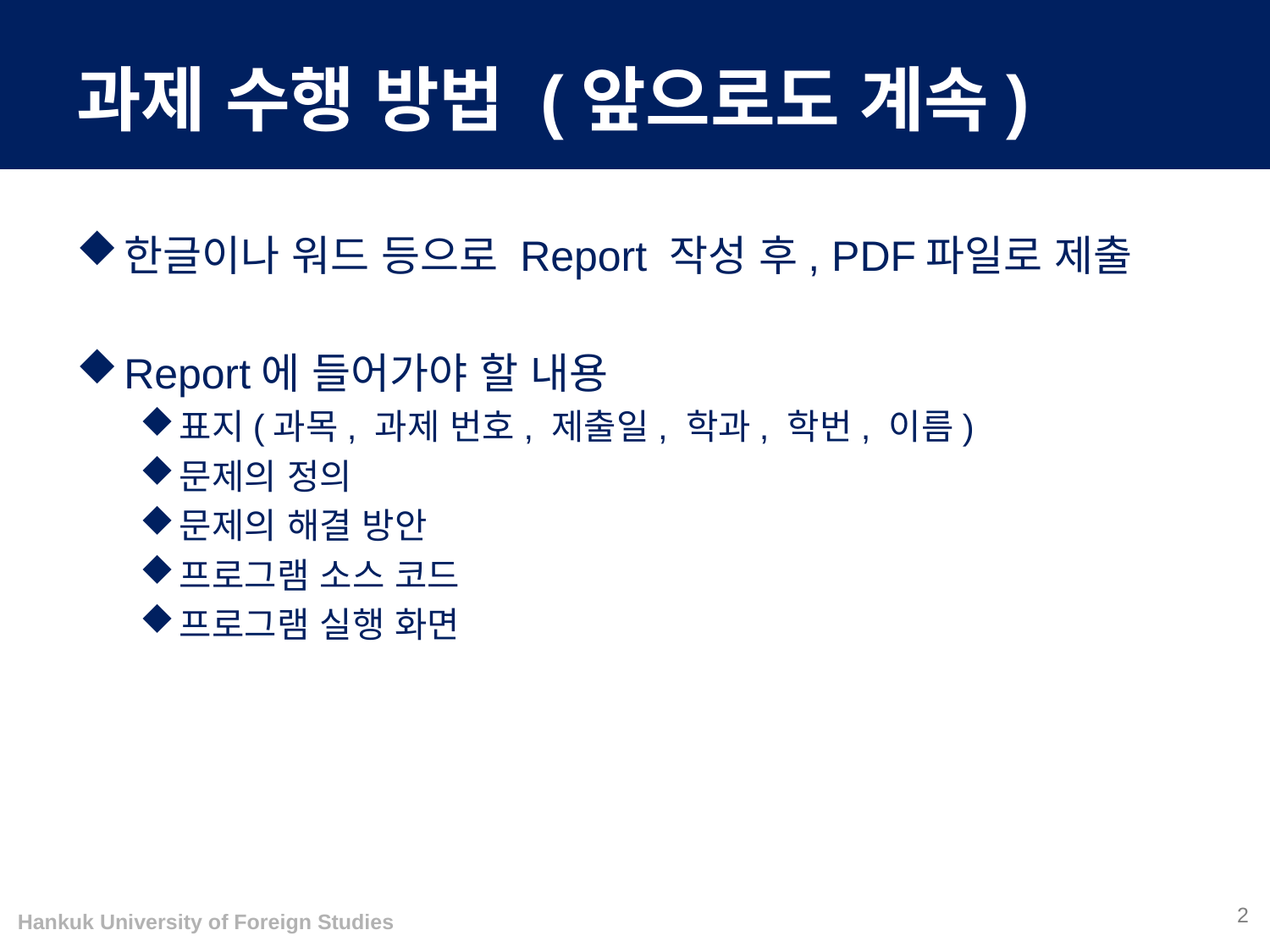

# 과제 수행 방법 (앞으로도 계속)
한글이나 워드 등으로 Report 작성 후, PDF파일로 제출

Report에 들어가야 할 내용
표지(과목, 과제 번호, 제출일, 학과, 학번, 이름)
문제의 정의
문제의 해결 방안
프로그램 소스 코드
프로그램 실행 화면
2
Hankuk University of Foreign Studies